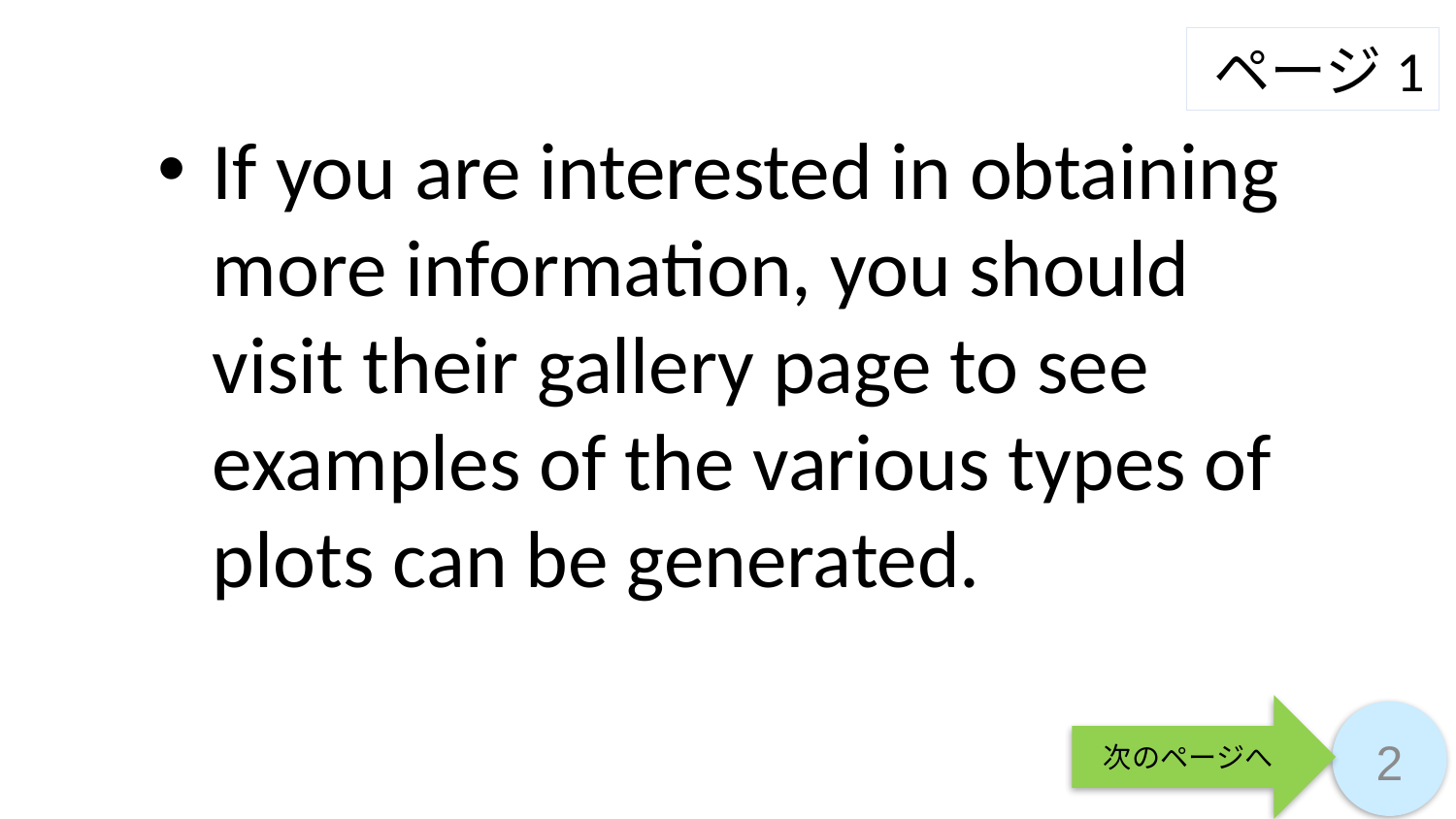

ページ1
If you are interested in obtaining more information, you should visit their gallery page to see examples of the various types of plots can be generated.
次のページへ
2